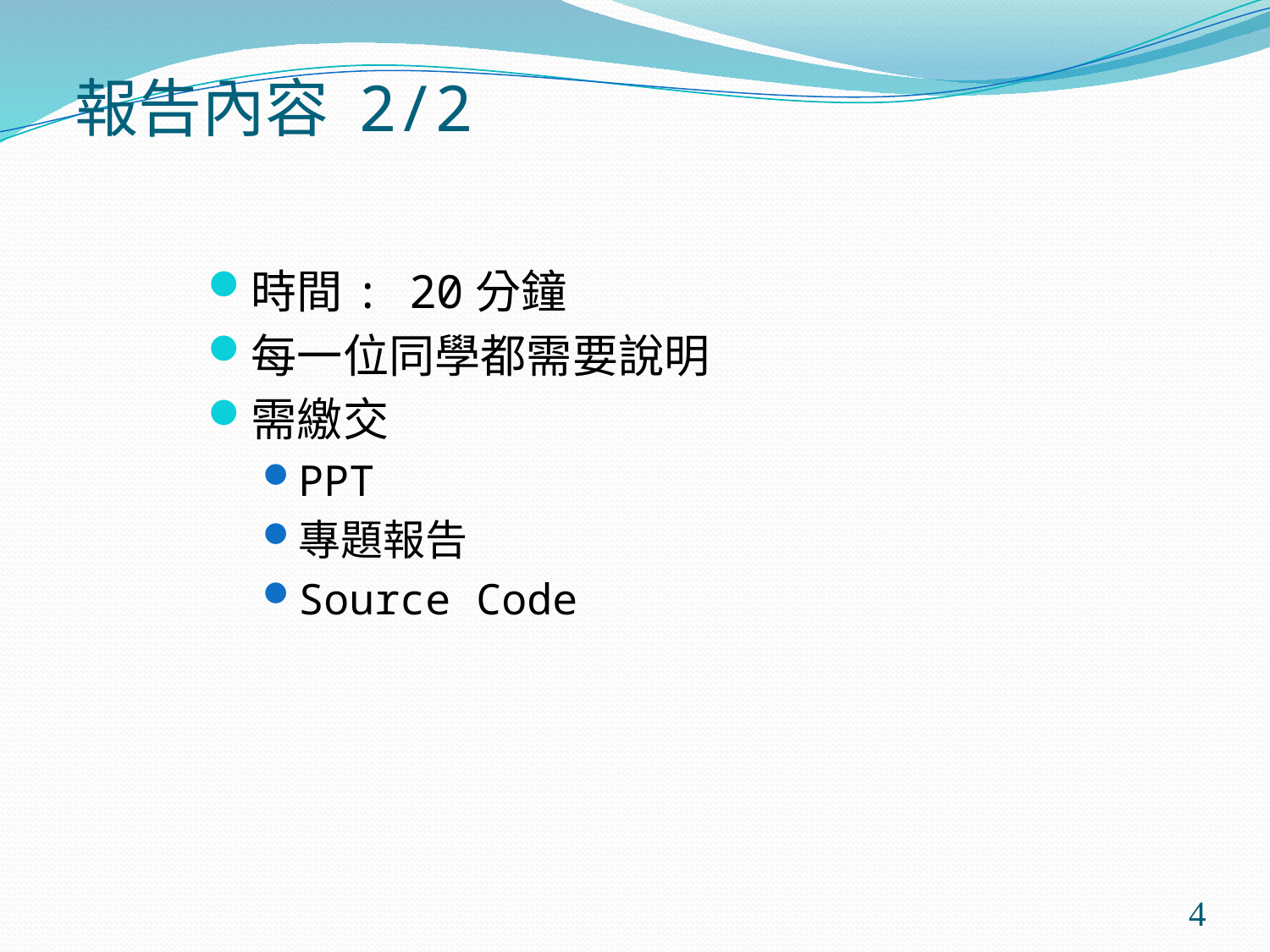

# 報告內容 2/2
時間: 20分鐘
每一位同學都需要說明
需繳交
PPT
專題報告
Source Code
4